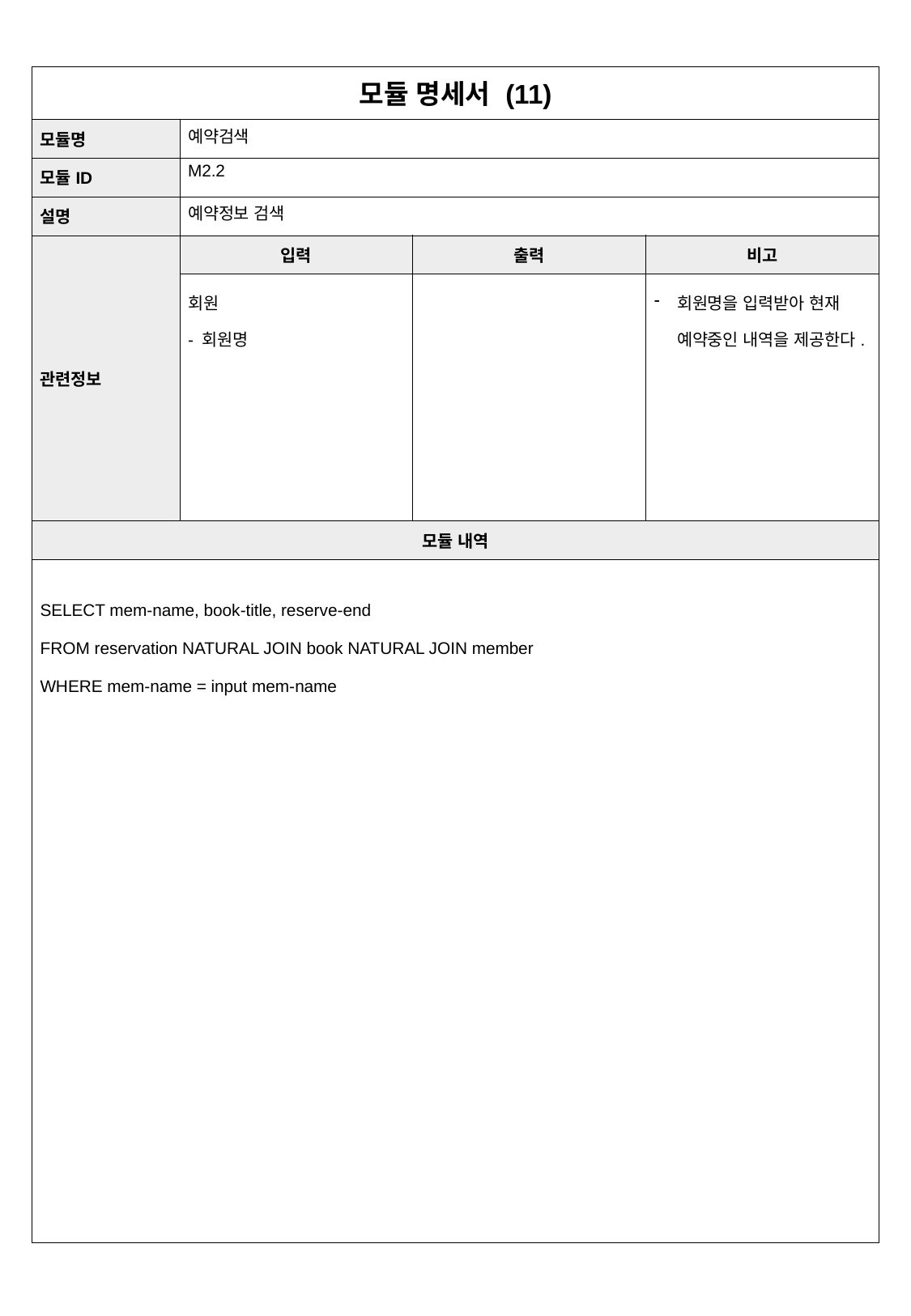

| 모듈 명세서 (11) | 주문신청서작성 |  |  |
| --- | --- | --- | --- |
| 모듈명 | 예약검색 |  |  |
| 모듈ID | M2.2 |  |  |
| 설명 | 예약정보 검색 |  |  |
| 관련정보 | 입력 | 출력 | 비고 |
|  | 회원 - 회원명 |  | 회원명을 입력받아 현재 예약중인 내역을 제공한다. |
| 모듈 내역 |  |  |  |
| SELECT mem-name, book-title, reserve-end FROM reservation NATURAL JOIN book NATURAL JOIN member WHERE mem-name = input mem-name |  |  |  |